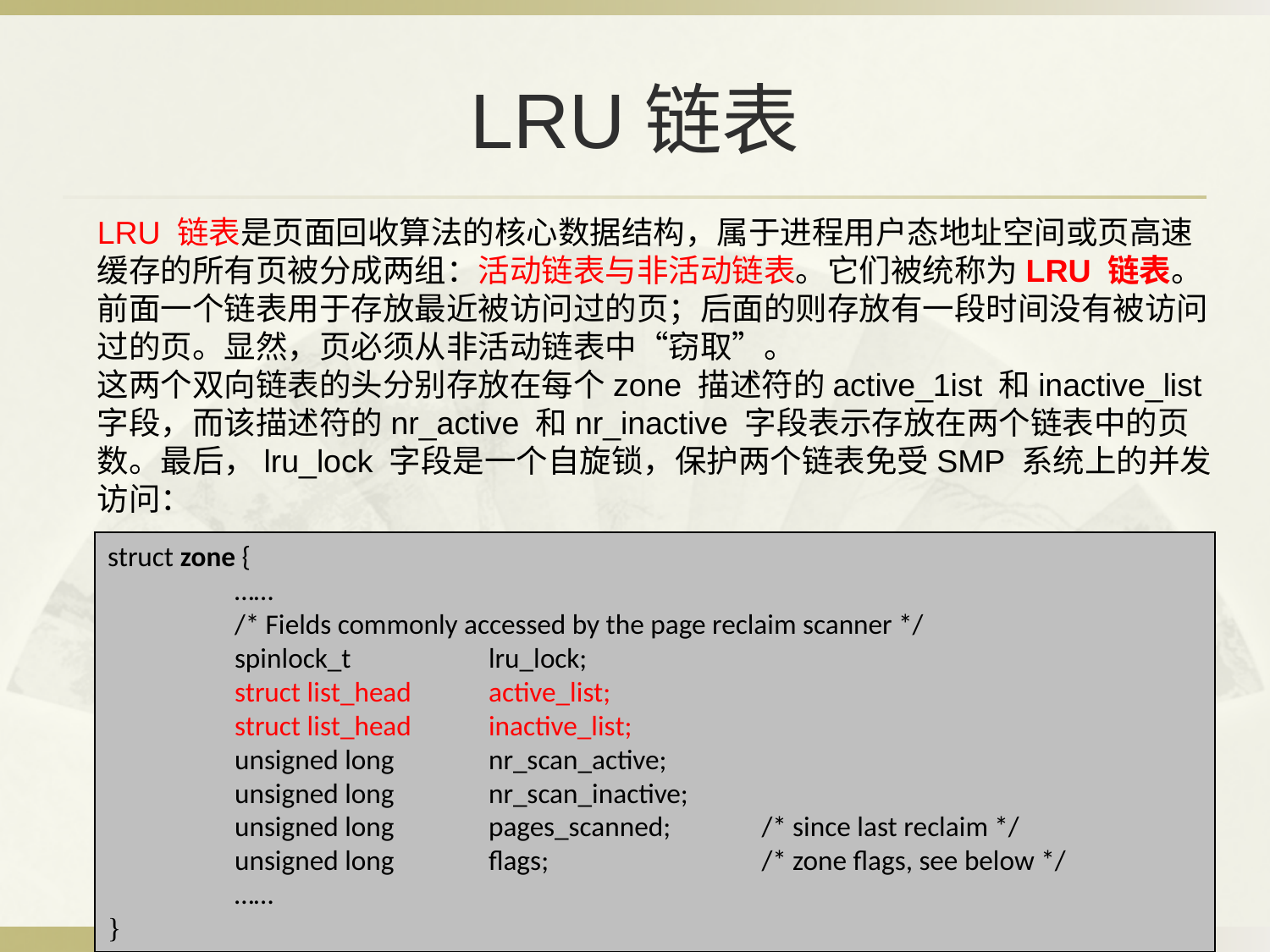

BBAAD9C20180234D78810CEA56E0B6D0E2B9B20918E83B70A6D98F34B1082BBC3B4CB53861613B0222C92008C846A8EC6DF921DA91D02BB11B4DC25E387E20DC24F5093D372C66F764BF29976F2244E727F1E0367CA8D314A8D6A1982F006CC8D8F62991BE0
# LRU链表
LRU 链表是页面回收算法的核心数据结构，属于进程用户态地址空间或页高速缓存的所有页被分成两组：活动链表与非活动链表。它们被统称为LRU 链表。前面一个链表用于存放最近被访问过的页；后面的则存放有一段时间没有被访问过的页。显然，页必须从非活动链表中“窃取”。
这两个双向链表的头分别存放在每个zone 描述符的active_1ist 和inactive_list 字段，而该描述符的nr_active 和nr_inactive 字段表示存放在两个链表中的页数。最后，lru_lock 字段是一个自旋锁，保护两个链表免受SMP 系统上的并发访问：
struct zone {
	……
	/* Fields commonly accessed by the page reclaim scanner */
	spinlock_t		lru_lock;
	struct list_head	active_list;
	struct list_head	inactive_list;
	unsigned long	nr_scan_active;
	unsigned long	nr_scan_inactive;
	unsigned long	pages_scanned;	   /* since last reclaim */
	unsigned long	flags;		   /* zone flags, see below */
	……
}